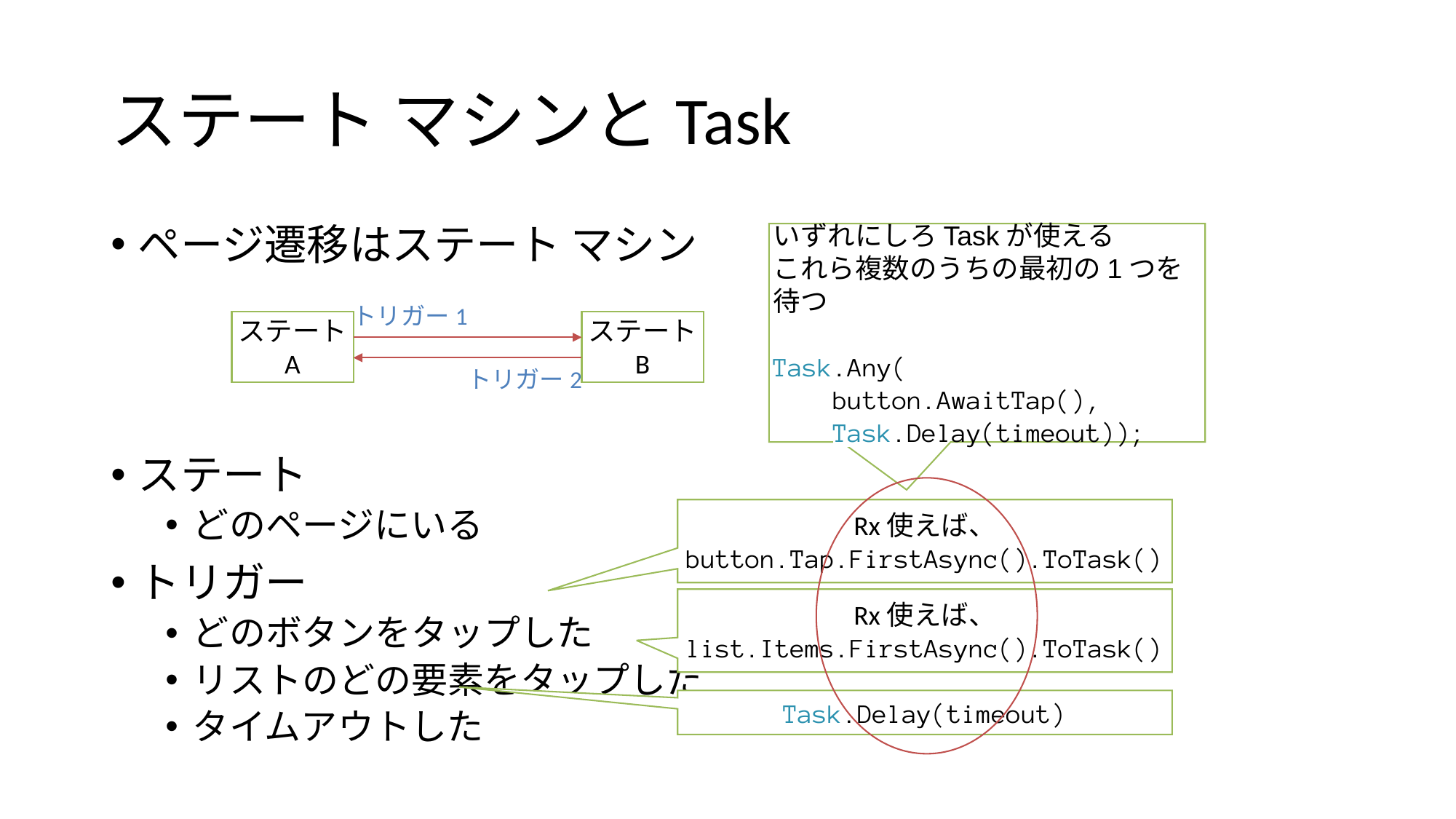

# ステート マシンとTask
ページ遷移はステート マシン

ステート
どのページにいる
トリガー
どのボタンをタップした
リストのどの要素をタップした
タイムアウトした
いずれにしろTaskが使える
これら複数のうちの最初の1つを待つ

Task.Any(
    button.AwaitTap(),
    Task.Delay(timeout));
トリガー1
ステート
A
ステート
B
トリガー2

Rx使えば、
button.Tap.FirstAsync().ToTask()
Rx使えば、
list.Items.FirstAsync().ToTask()
Task.Delay(timeout)